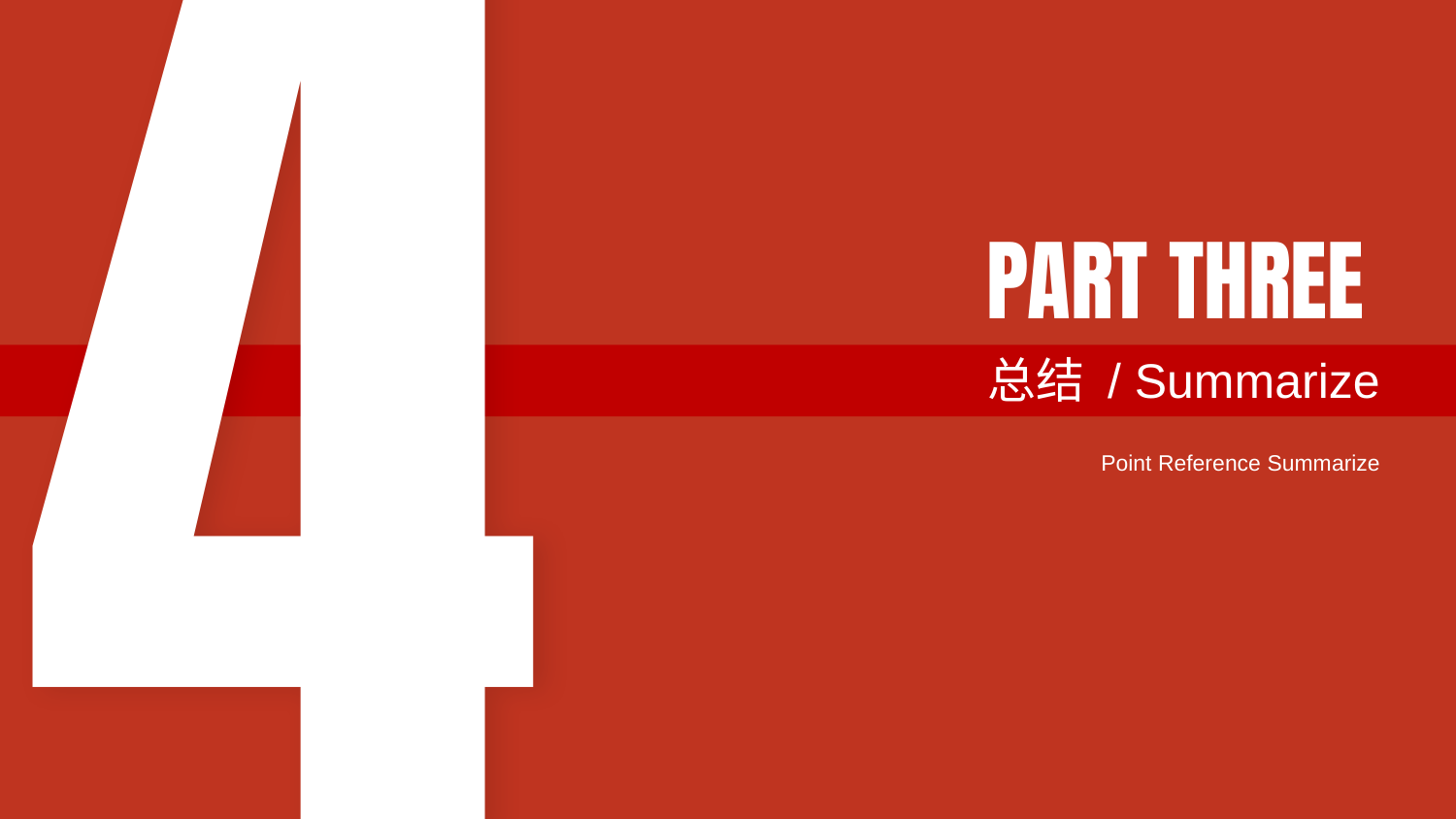

4
PART THREE
总结 / Summarize

Point Reference Summarize